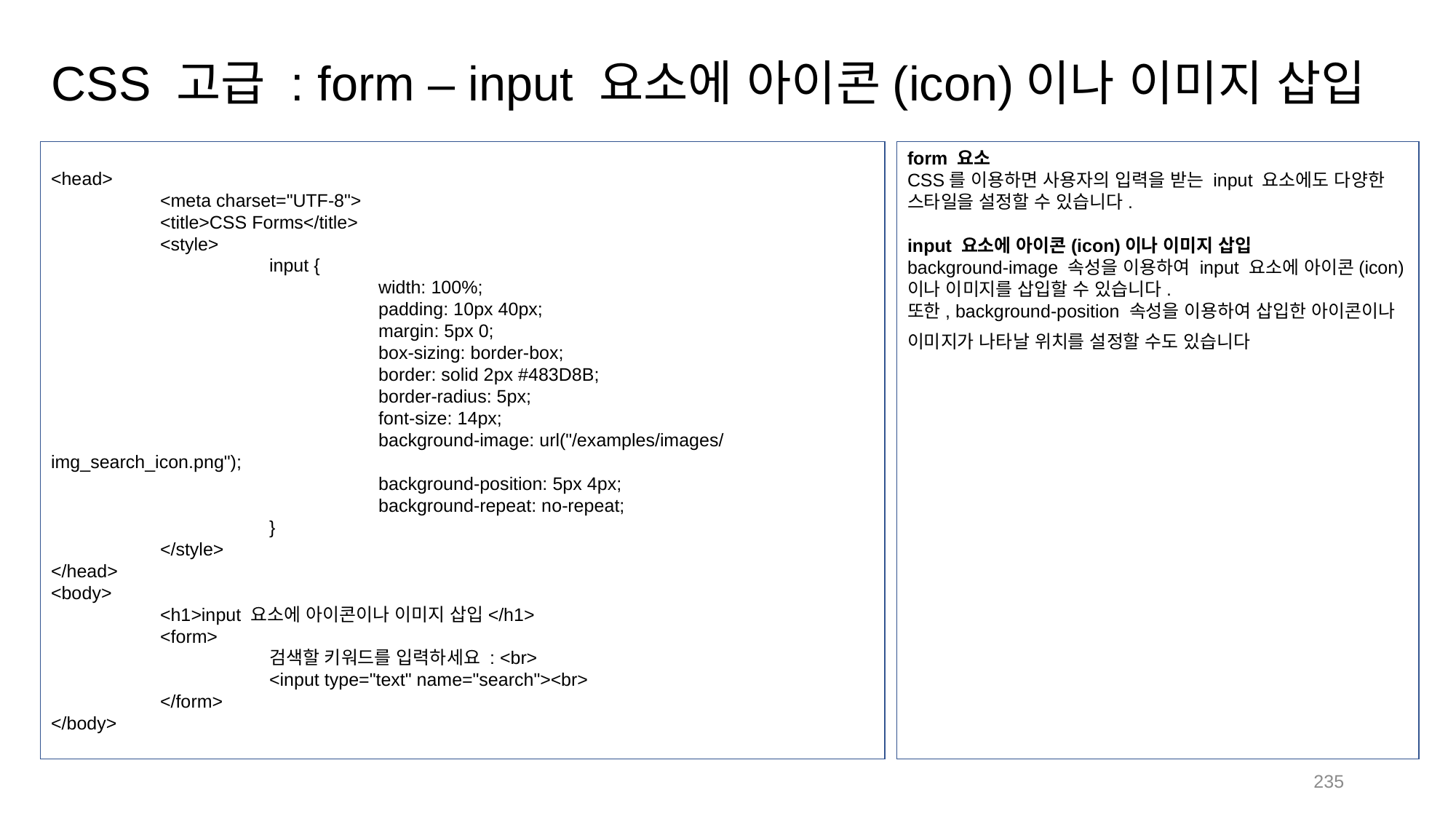

# CSS 고급 : form – input 요소에 아이콘(icon)이나 이미지 삽입
<head>
	<meta charset="UTF-8">
	<title>CSS Forms</title>
	<style>
		input {
			width: 100%;
			padding: 10px 40px;
			margin: 5px 0;
			box-sizing: border-box;
			border: solid 2px #483D8B;
			border-radius: 5px;
			font-size: 14px;
			background-image: url("/examples/images/img_search_icon.png");
			background-position: 5px 4px;
			background-repeat: no-repeat;
		}
	</style>
</head>
<body>
	<h1>input 요소에 아이콘이나 이미지 삽입</h1>
	<form>
		검색할 키워드를 입력하세요 : <br>
		<input type="text" name="search"><br>
	</form>
</body>
form 요소
CSS를 이용하면 사용자의 입력을 받는 input 요소에도 다양한 스타일을 설정할 수 있습니다.

input 요소에 아이콘(icon)이나 이미지 삽입
background-image 속성을 이용하여 input 요소에 아이콘(icon)이나 이미지를 삽입할 수 있습니다.
또한, background-position 속성을 이용하여 삽입한 아이콘이나 이미지가 나타날 위치를 설정할 수도 있습니다.
235